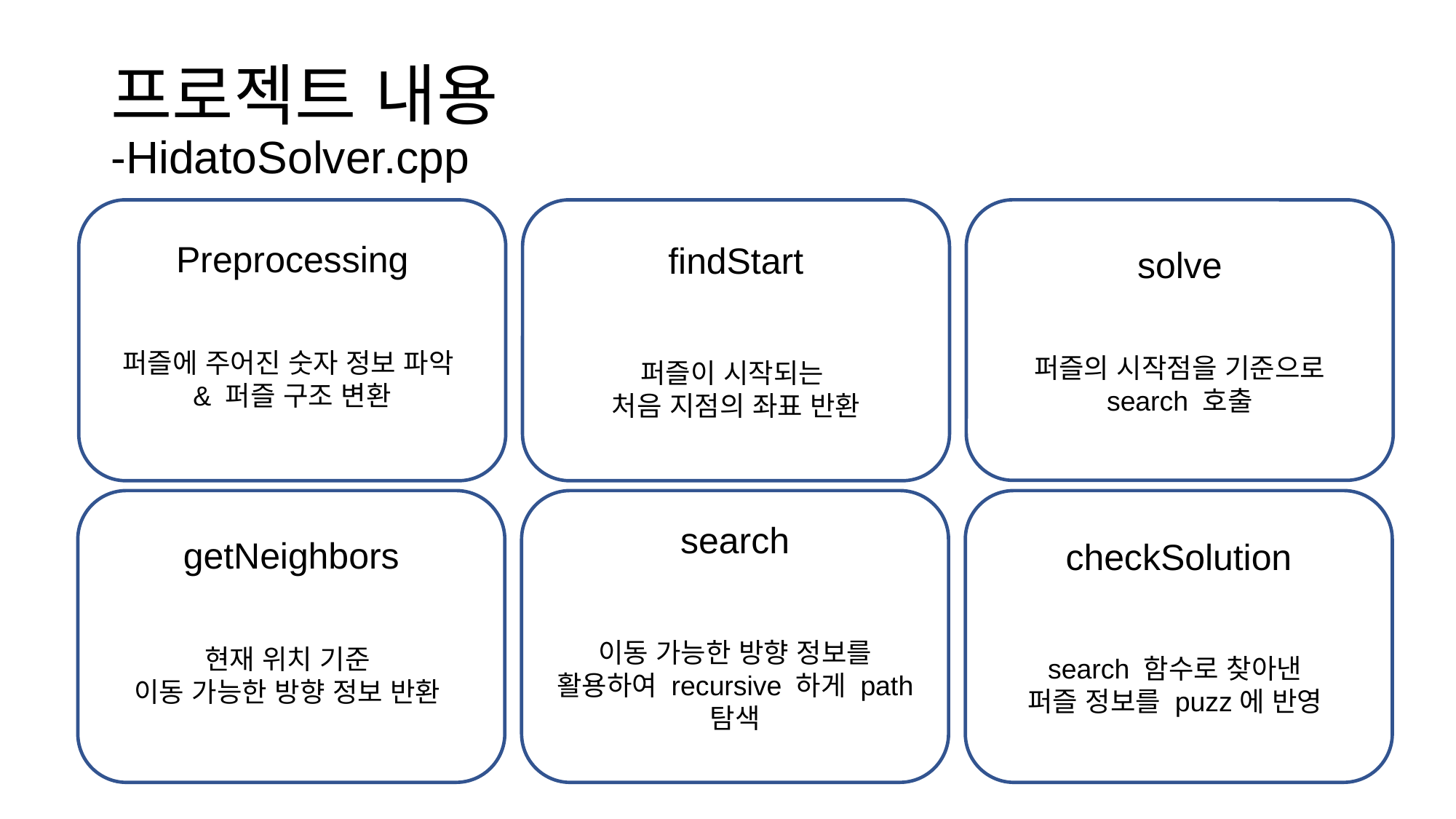

# 프로젝트 내용 -HidatoSolver.cpp
Preprocessing

퍼즐에 주어진 숫자 정보 파악
& 퍼즐 구조 변환

solve

퍼즐의 시작점을 기준으로 search 호출

findStart

퍼즐이 시작되는
처음 지점의 좌표 반환

getNeighbors

현재 위치 기준
이동 가능한 방향 정보 반환

search

이동 가능한 방향 정보를 활용하여 recursive 하게 path 탐색

checkSolution

search 함수로 찾아낸
퍼즐 정보를 puzz에 반영